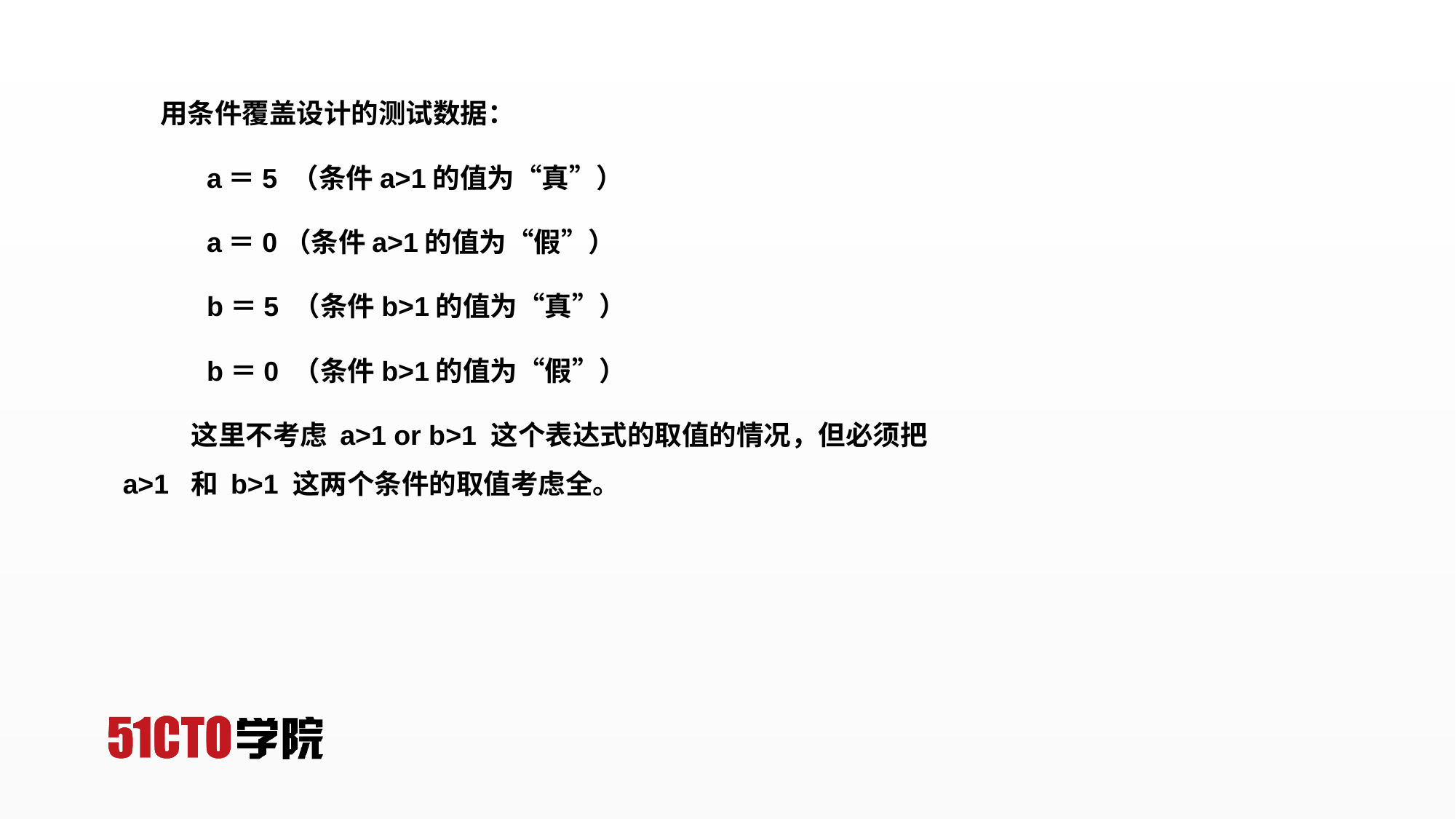

用条件覆盖设计的测试数据：
           a＝5 （条件a>1的值为“真”）
           a＝0（条件a>1的值为“假”）
           b＝5 （条件b>1的值为“真”）
           b＝0 （条件b>1的值为“假”）
          这里不考虑 a>1 or b>1 这个表达式的取值的情况，但必须把a>1  和 b>1 这两个条件的取值考虑全。